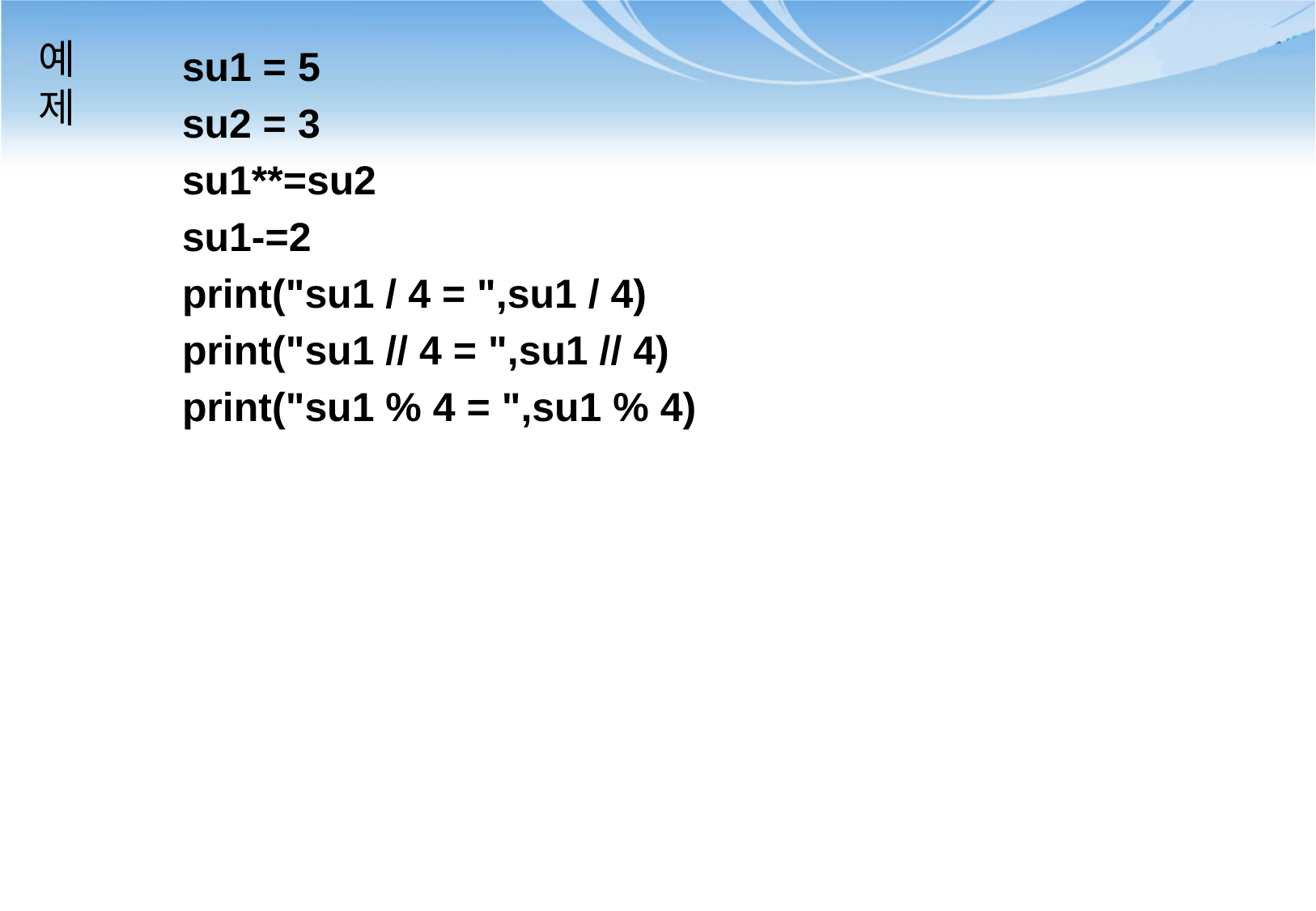

# 예 제
su1 = 5
su2 = 3
su1**=su2
su1-=2
print("su1 / 4 = ",su1 / 4)
print("su1 // 4 = ",su1 // 4)
print("su1 % 4 = ",su1 % 4)